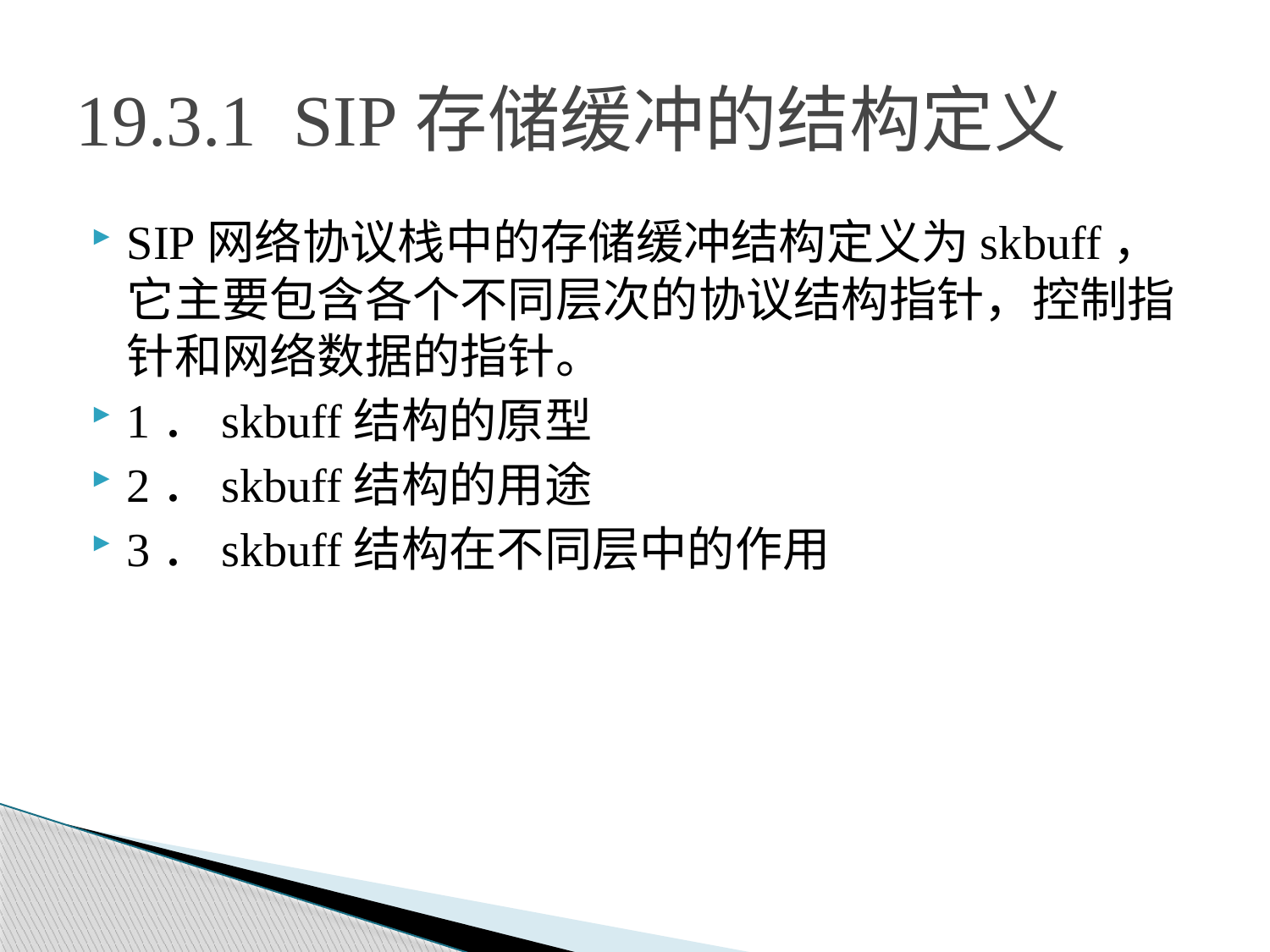

# 19.3.1  SIP存储缓冲的结构定义
SIP网络协议栈中的存储缓冲结构定义为skbuff，它主要包含各个不同层次的协议结构指针，控制指针和网络数据的指针。
1．skbuff结构的原型
2．skbuff结构的用途
3．skbuff结构在不同层中的作用